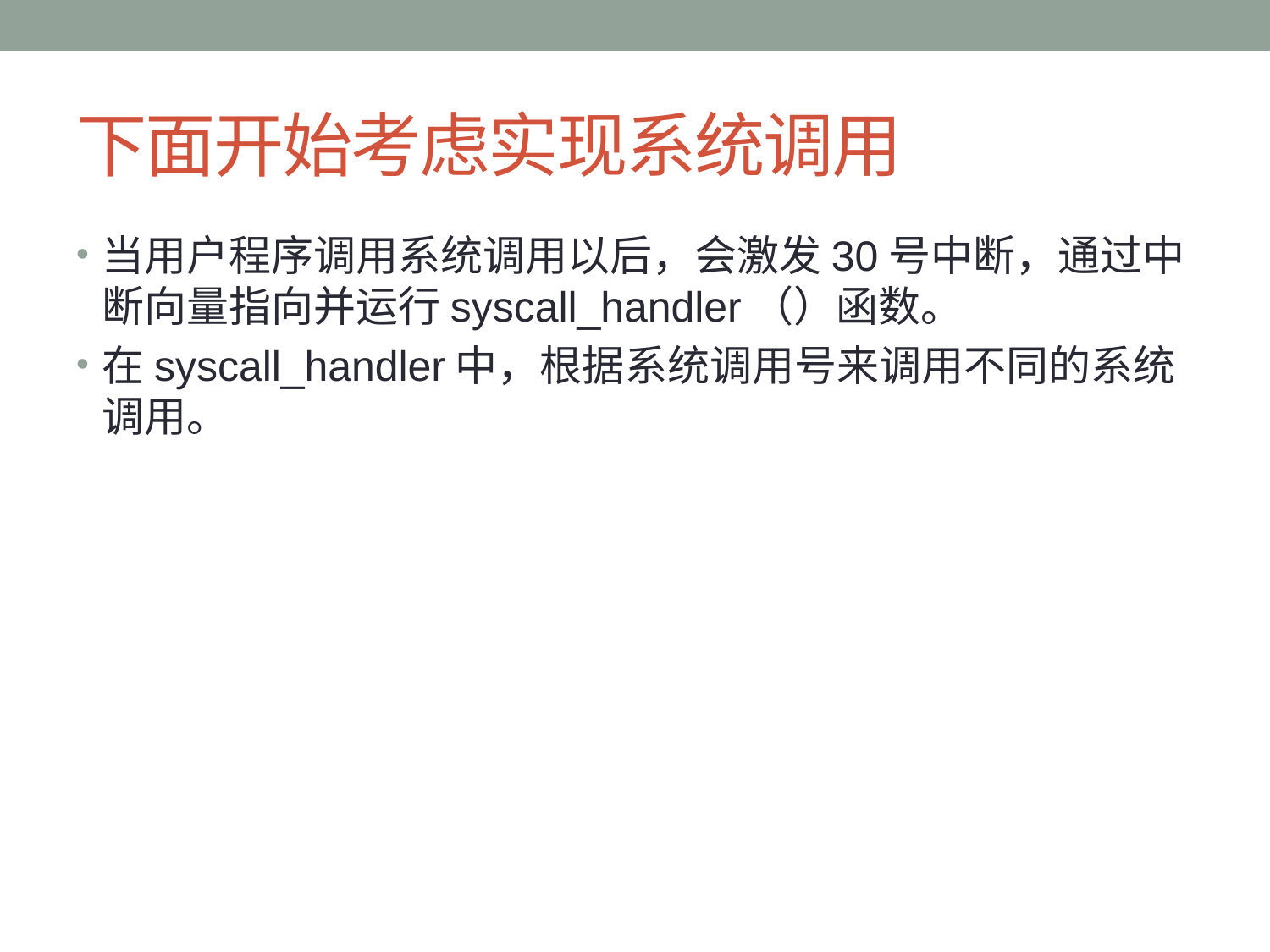

# 下面开始考虑实现系统调用
当用户程序调用系统调用以后，会激发30号中断，通过中断向量指向并运行syscall_handler（）函数。
在syscall_handler中，根据系统调用号来调用不同的系统调用。